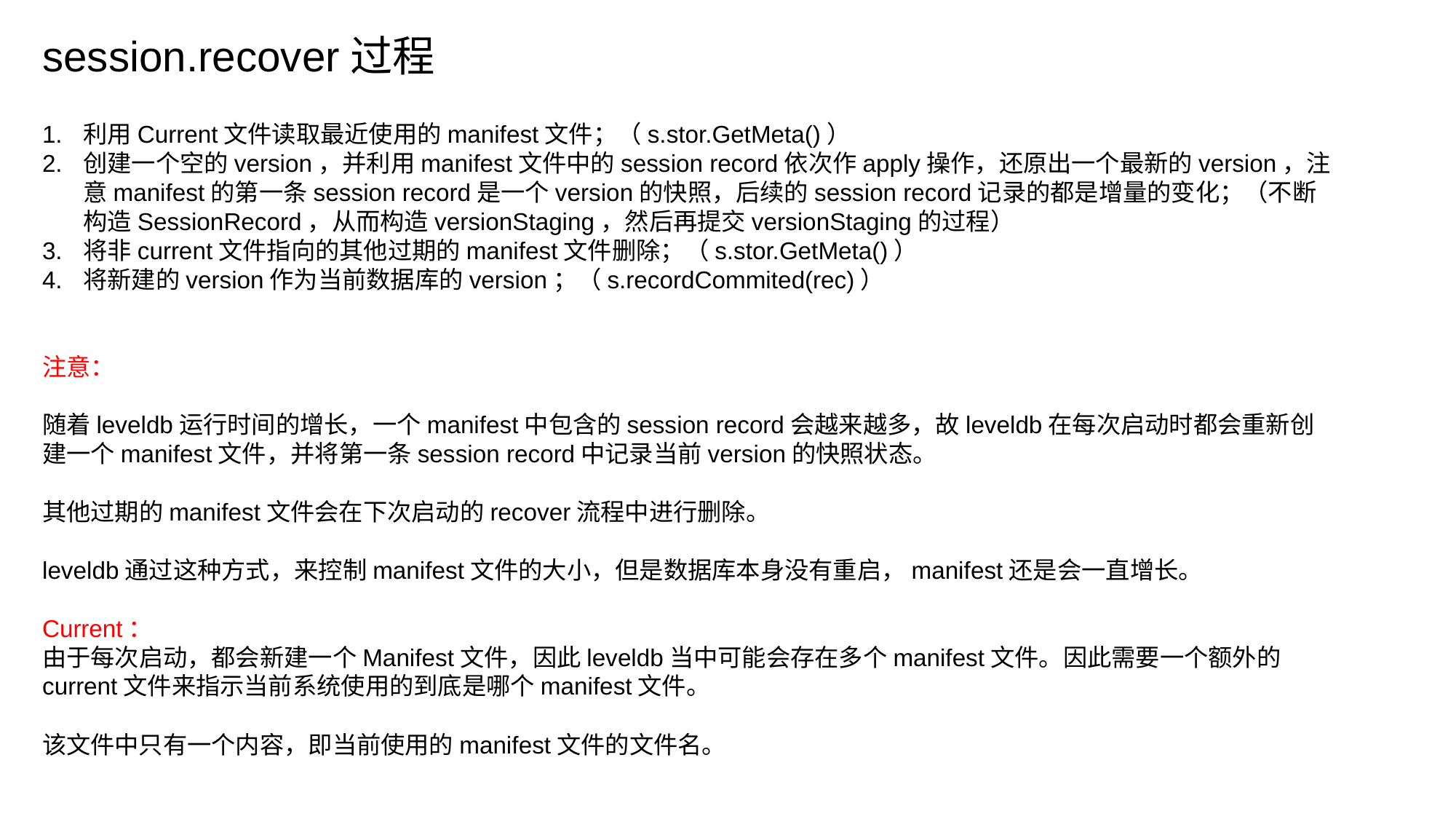

session.recover过程
利用Current文件读取最近使用的manifest文件；（s.stor.GetMeta()）
创建一个空的version，并利用manifest文件中的session record依次作apply操作，还原出一个最新的version，注意manifest的第一条session record是一个version的快照，后续的session record记录的都是增量的变化；（不断构造SessionRecord，从而构造versionStaging，然后再提交versionStaging的过程）
将非current文件指向的其他过期的manifest文件删除；（s.stor.GetMeta()）
将新建的version作为当前数据库的version；（s.recordCommited(rec)）

注意：

随着leveldb运行时间的增长，一个manifest中包含的session record会越来越多，故leveldb在每次启动时都会重新创建一个manifest文件，并将第一条session record中记录当前version的快照状态。

其他过期的manifest文件会在下次启动的recover流程中进行删除。

leveldb通过这种方式，来控制manifest文件的大小，但是数据库本身没有重启，manifest还是会一直增长。

Current：
由于每次启动，都会新建一个Manifest文件，因此leveldb当中可能会存在多个manifest文件。因此需要一个额外的current文件来指示当前系统使用的到底是哪个manifest文件。

该文件中只有一个内容，即当前使用的manifest文件的文件名。